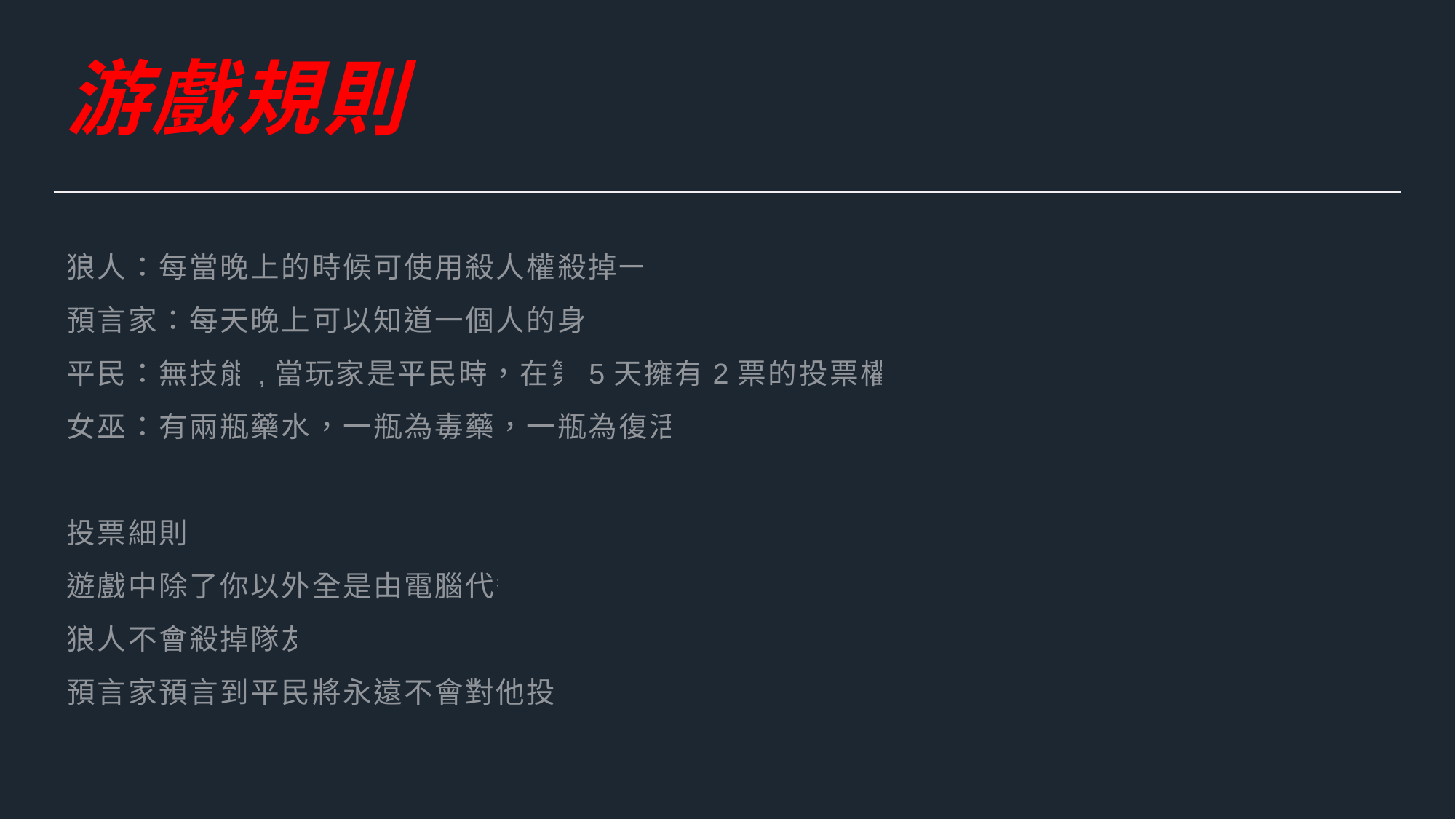

# 游戲規則
狼人：每當晚上的時候可使用殺人權殺掉一人
預言家：每天晚上可以知道一個人的身份
平民：無技能,當玩家是平民時，在第5天擁有2票的投票權
女巫：有兩瓶藥水，一瓶為毒藥，一瓶為復活藥

投票細則：
遊戲中除了你以外全是由電腦代替
狼人不會殺掉隊友
預言家預言到平民將永遠不會對他投票